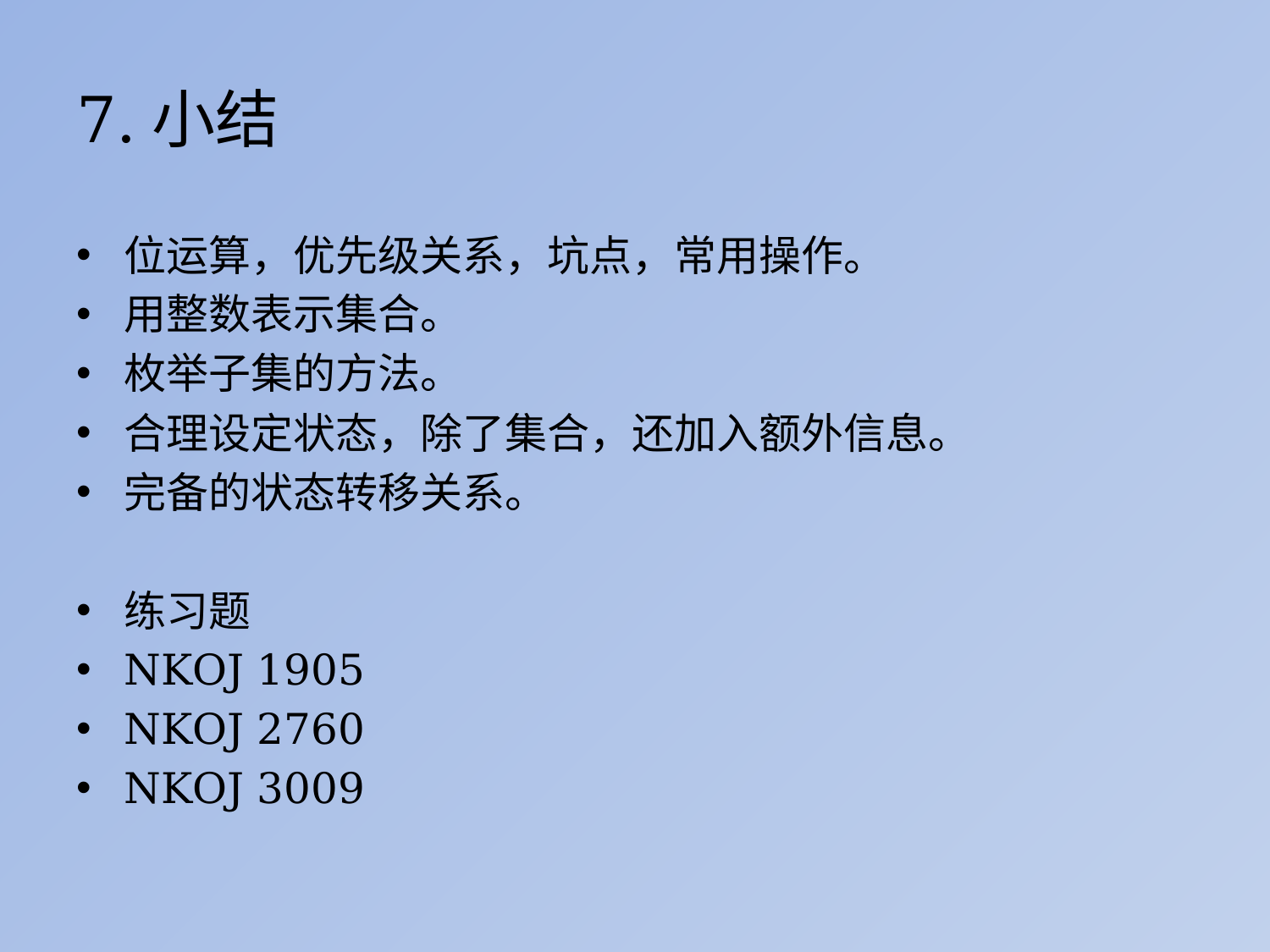

# 7.小结
位运算，优先级关系，坑点，常用操作。
用整数表示集合。
枚举子集的方法。
合理设定状态，除了集合，还加入额外信息。
完备的状态转移关系。

练习题
NKOJ 1905
NKOJ 2760
NKOJ 3009